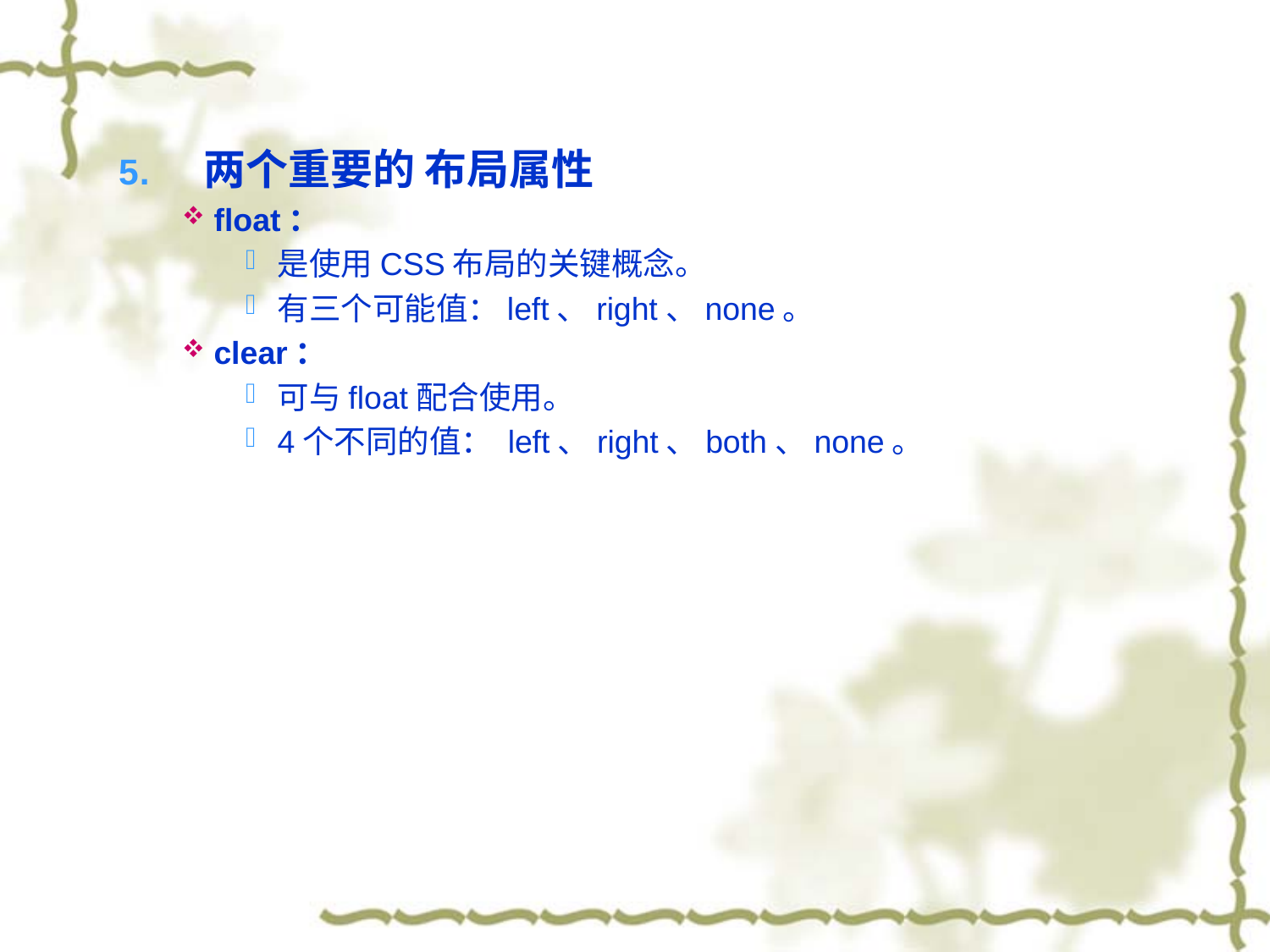

两个重要的 布局属性
float：
是使用CSS布局的关键概念。
有三个可能值：left、right、none。
clear：
可与float配合使用。
4个不同的值： left、right、both、none。